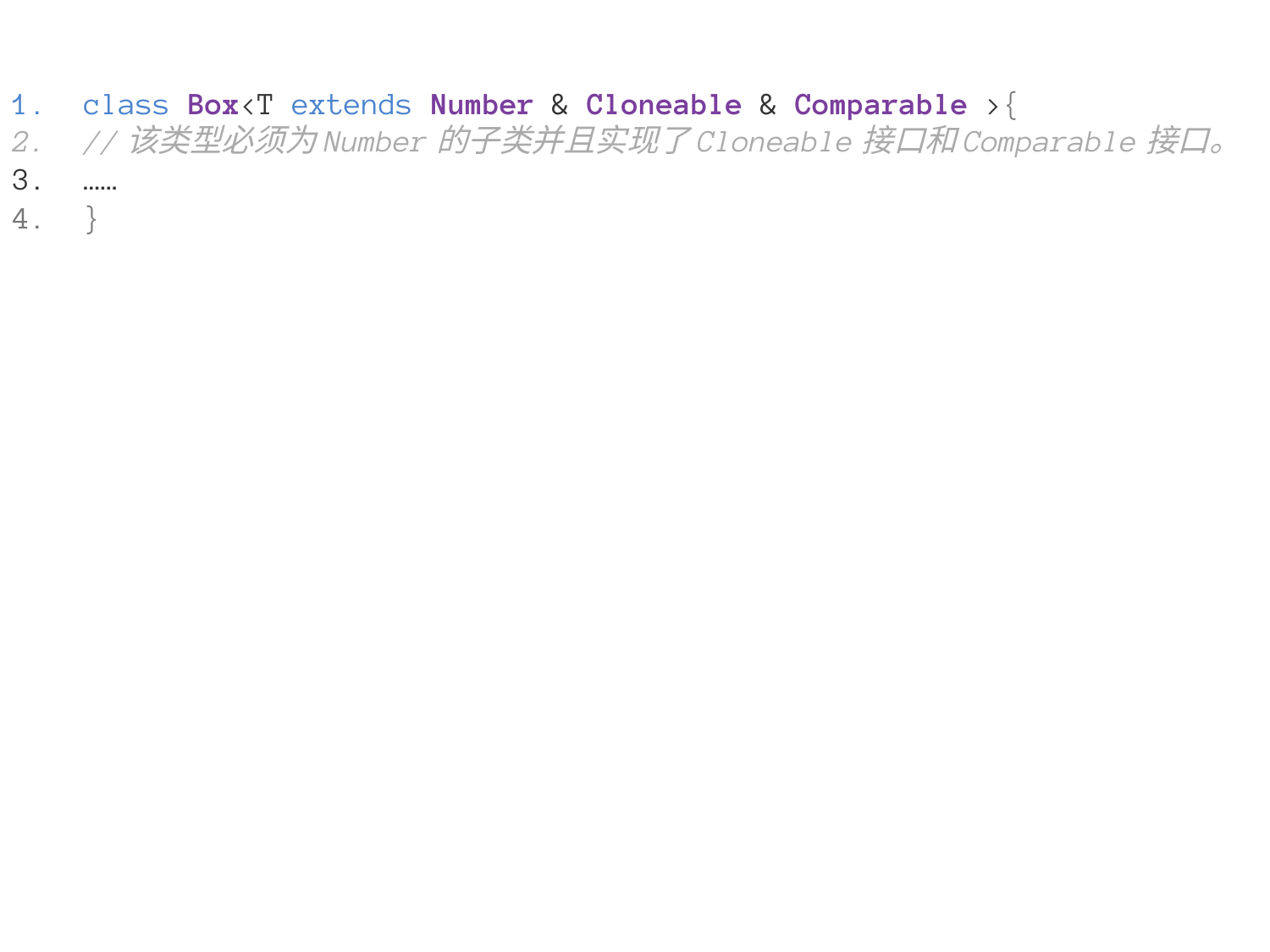

class Box<T extends Number & Cloneable & Comparable >{
//该类型必须为Number的子类并且实现了Cloneable接口和Comparable接口。
……
}